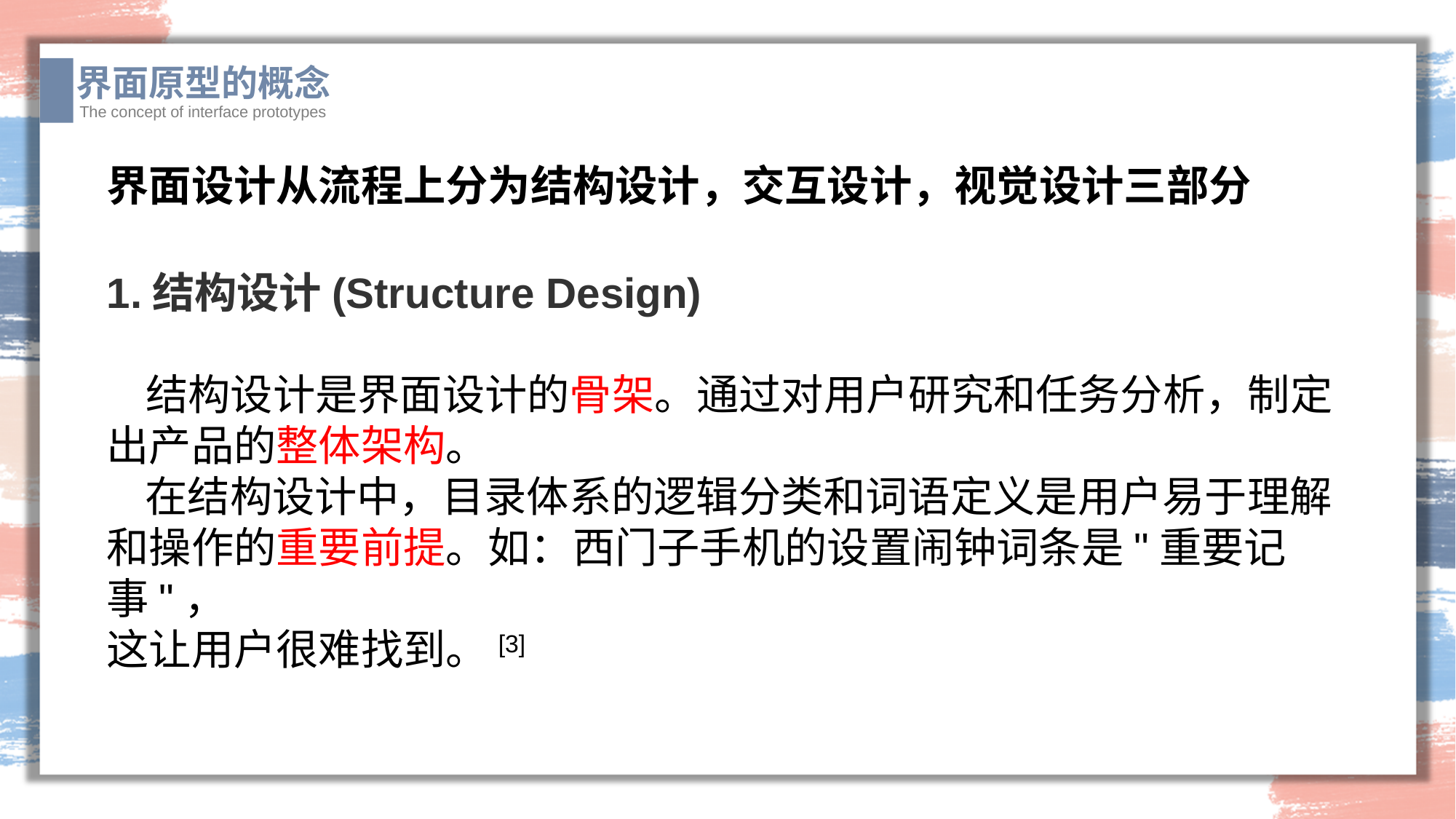

界面原型的概念
The concept of interface prototypes

界面设计从流程上分为结构设计，交互设计，视觉设计三部分

1.结构设计(Structure Design)

   结构设计是界面设计的骨架。通过对用户研究和任务分析，制定出产品的整体架构。
   在结构设计中，目录体系的逻辑分类和词语定义是用户易于理解和操作的重要前提。如：西门子手机的设置闹钟词条是"重要记事"，
这让用户很难找到。[3]